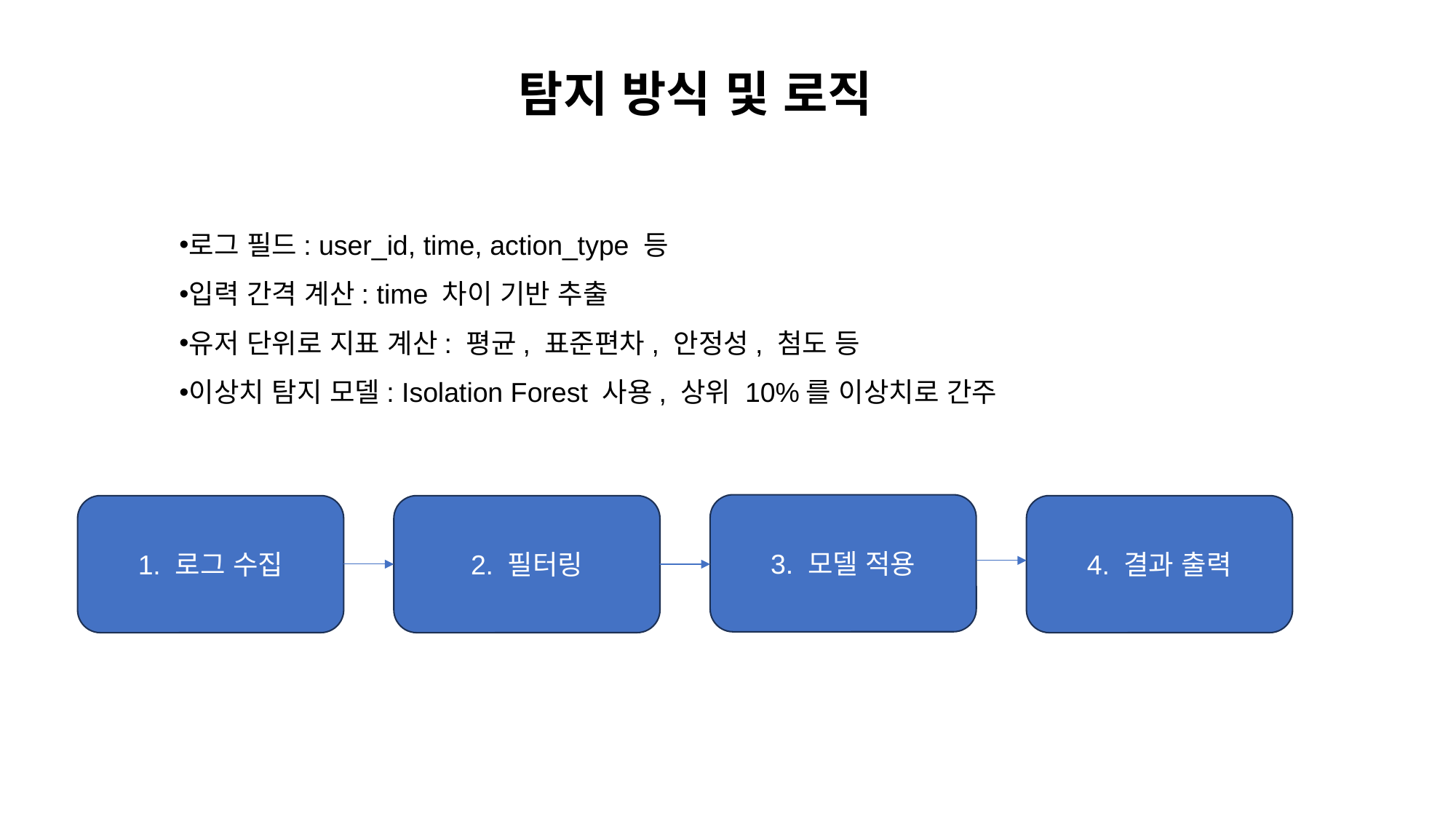

탐지 방식 및 로직
로그 필드: user_id, time, action_type 등
입력 간격 계산: time 차이 기반 추출
유저 단위로 지표 계산: 평균, 표준편차, 안정성, 첨도 등
이상치 탐지 모델: Isolation Forest 사용, 상위 10%를 이상치로 간주
3. 모델 적용
1. 로그 수집
2. 필터링
4. 결과 출력